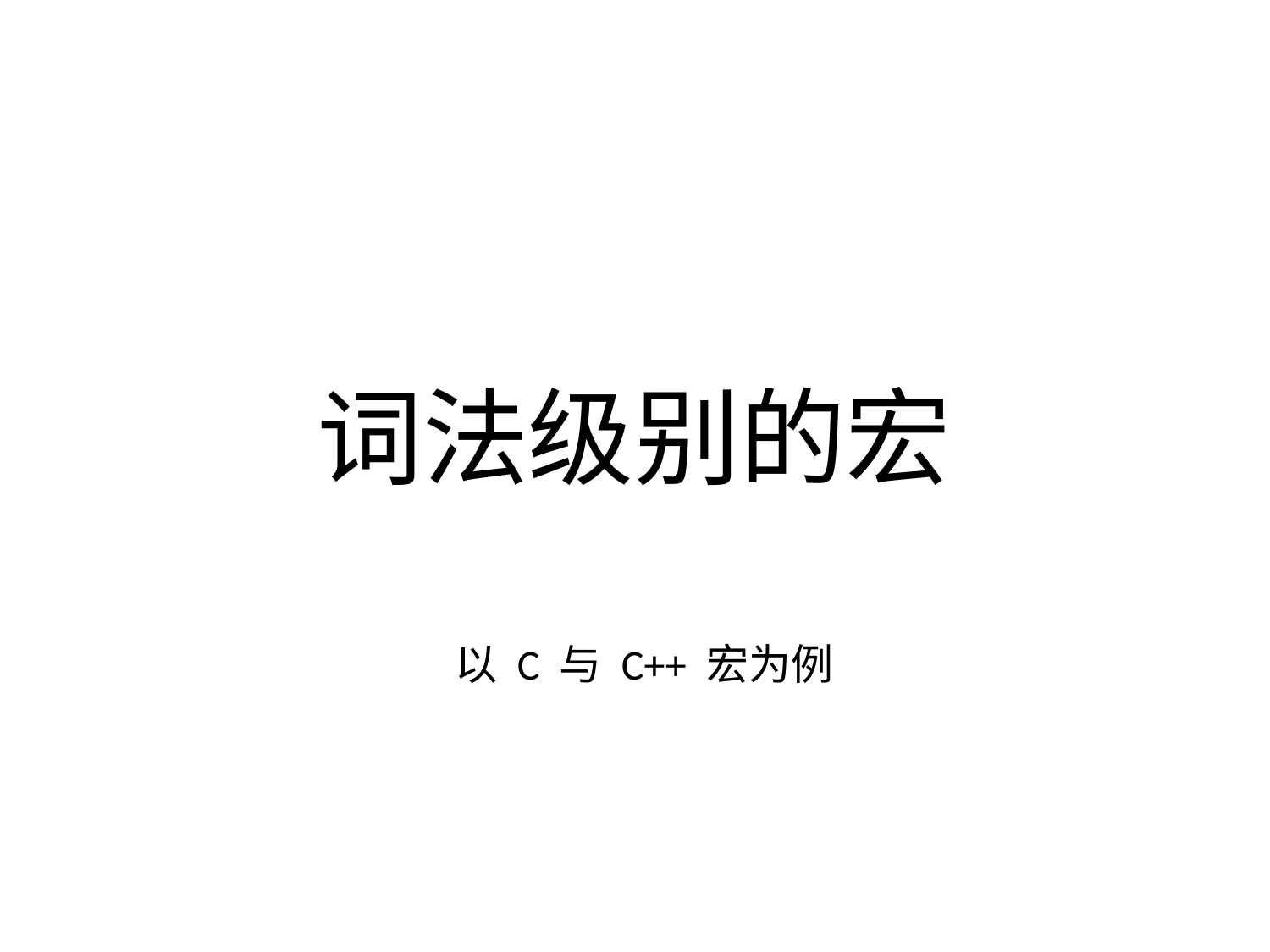

# 词法级别的宏
 以 C 与 C++ 宏为例